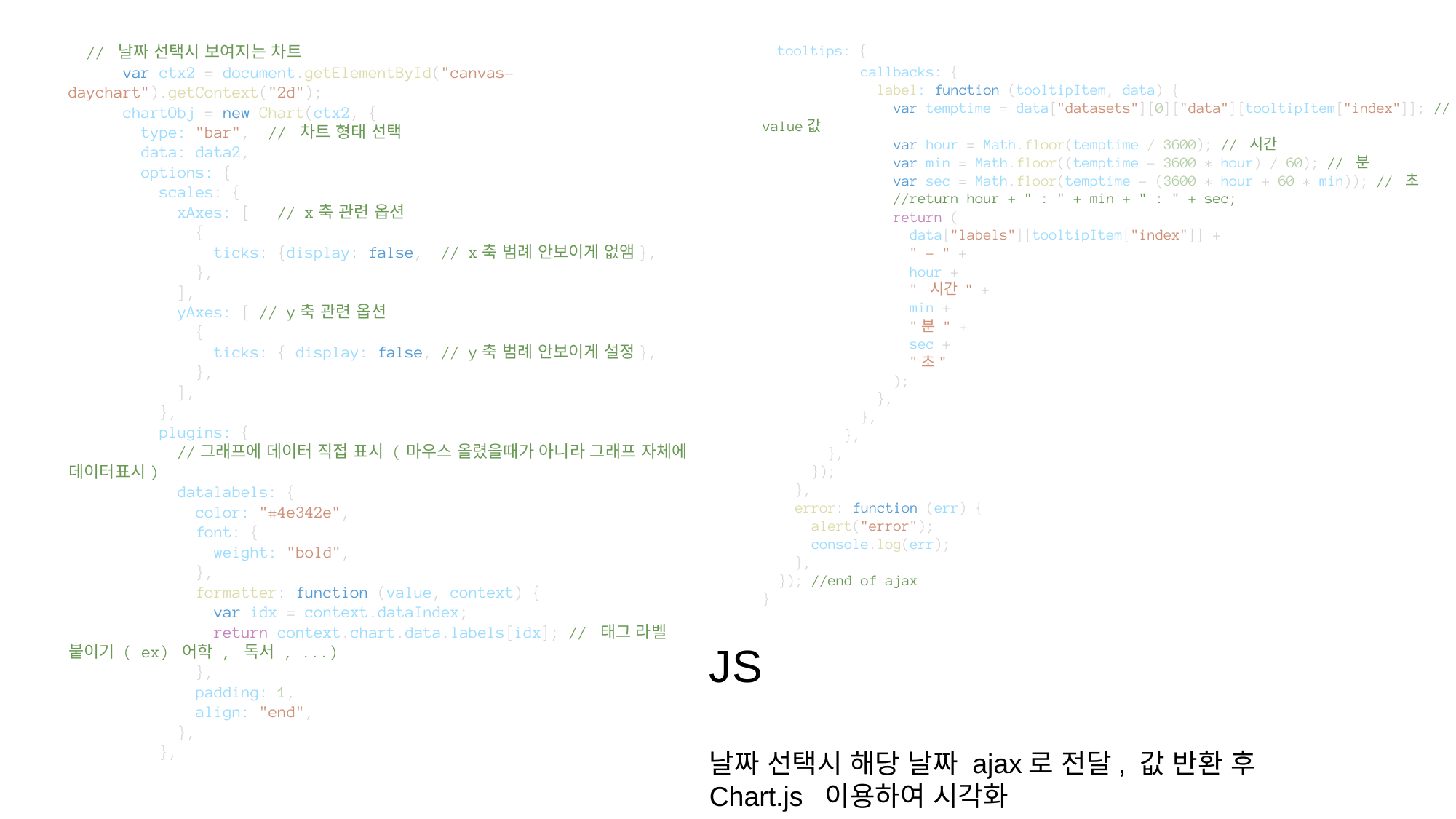

tooltips: {
            callbacks: {
              label: function (tooltipItem, data) {
                var temptime = data["datasets"][0]["data"][tooltipItem["index"]]; // value값
                var hour = Math.floor(temptime / 3600); // 시간
                var min = Math.floor((temptime - 3600 * hour) / 60); // 분
                var sec = Math.floor(temptime - (3600 * hour + 60 * min)); // 초
                //return hour + " : " + min + " : " + sec;
                return (
                  data["labels"][tooltipItem["index"]] +
                  " - " +
                  hour +
                  " 시간 " +
                  min +
                  "분 " +
                  sec +
                  "초"
                );
              },
            },
          },
        },
      });
    },
    error: function (err) {
      alert("error");
      console.log(err);
    },
  }); //end of ajax
}

  // 날짜 선택시 보여지는 차트
      var ctx2 = document.getElementById("canvas-daychart").getContext("2d");
      chartObj = new Chart(ctx2, {
        type: "bar",  // 차트 형태 선택
        data: data2,
        options: {
          scales: {
            xAxes: [   // x축 관련 옵션
              {
                ticks: {display: false,  // x축 범례 안보이게 없앰},
              },
            ],
            yAxes: [ // y축 관련 옵션
              {
                ticks: { display: false, // y축 범례 안보이게 설정},
              },
            ],
          },
          plugins: {
            //그래프에 데이터 직접 표시 (마우스 올렸을때가 아니라 그래프 자체에 데이터표시)
            datalabels: {
              color: "#4e342e",
              font: {
                weight: "bold",
              },
              formatter: function (value, context) {
                var idx = context.dataIndex;
                return context.chart.data.labels[idx]; // 태그 라벨 붙이기 ( ex) 어학 , 독서 , ...)
              },
              padding: 1,
              align: "end",
            },
          },
JS

날짜 선택시 해당 날짜 ajax로 전달, 값 반환 후
Chart.js  이용하여 시각화